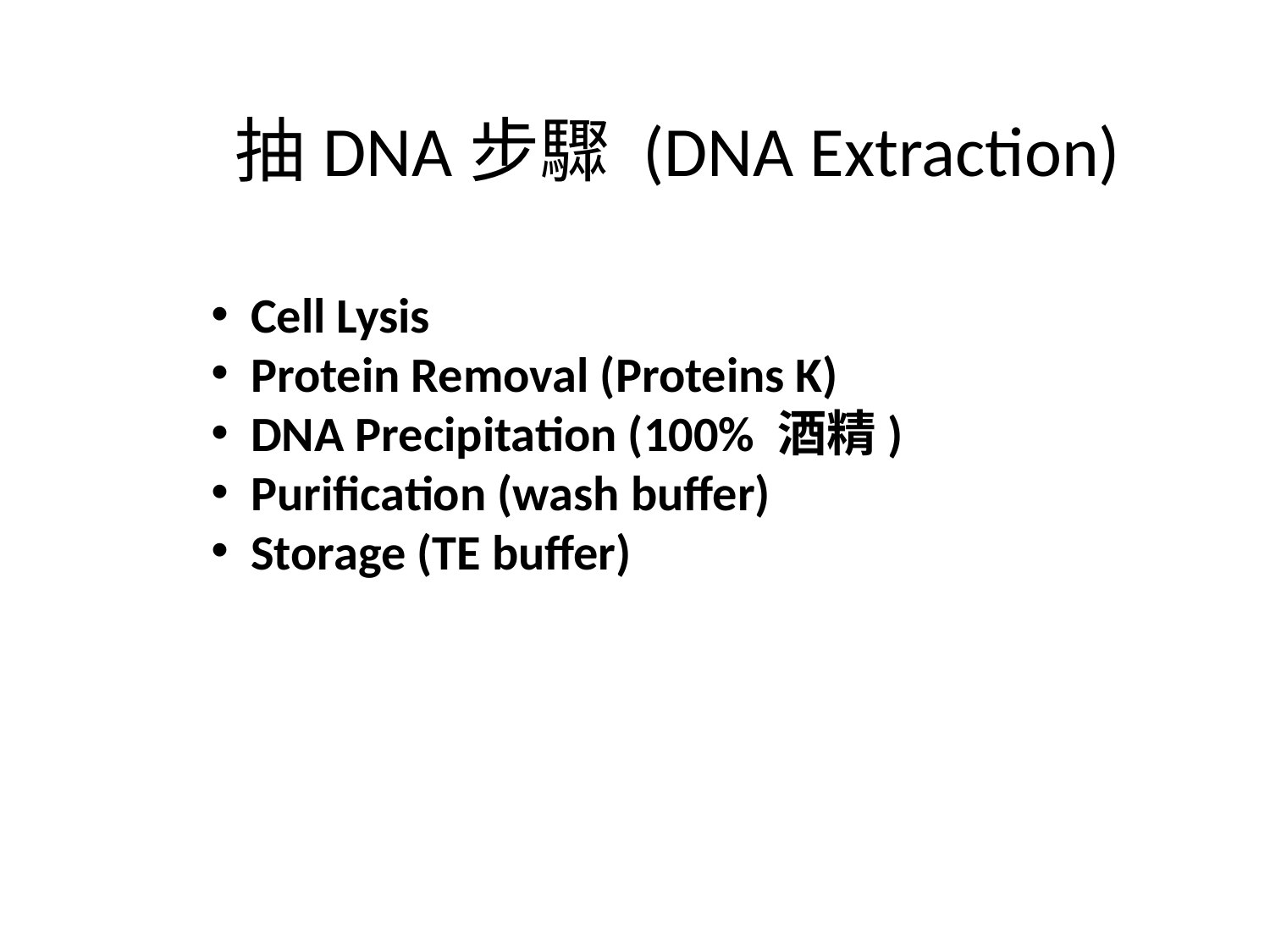

抽DNA步驟 (DNA Extraction)
Cell Lysis
Protein Removal (Proteins K)
DNA Precipitation (100% 酒精)
Purification (wash buffer)
Storage (TE buffer)